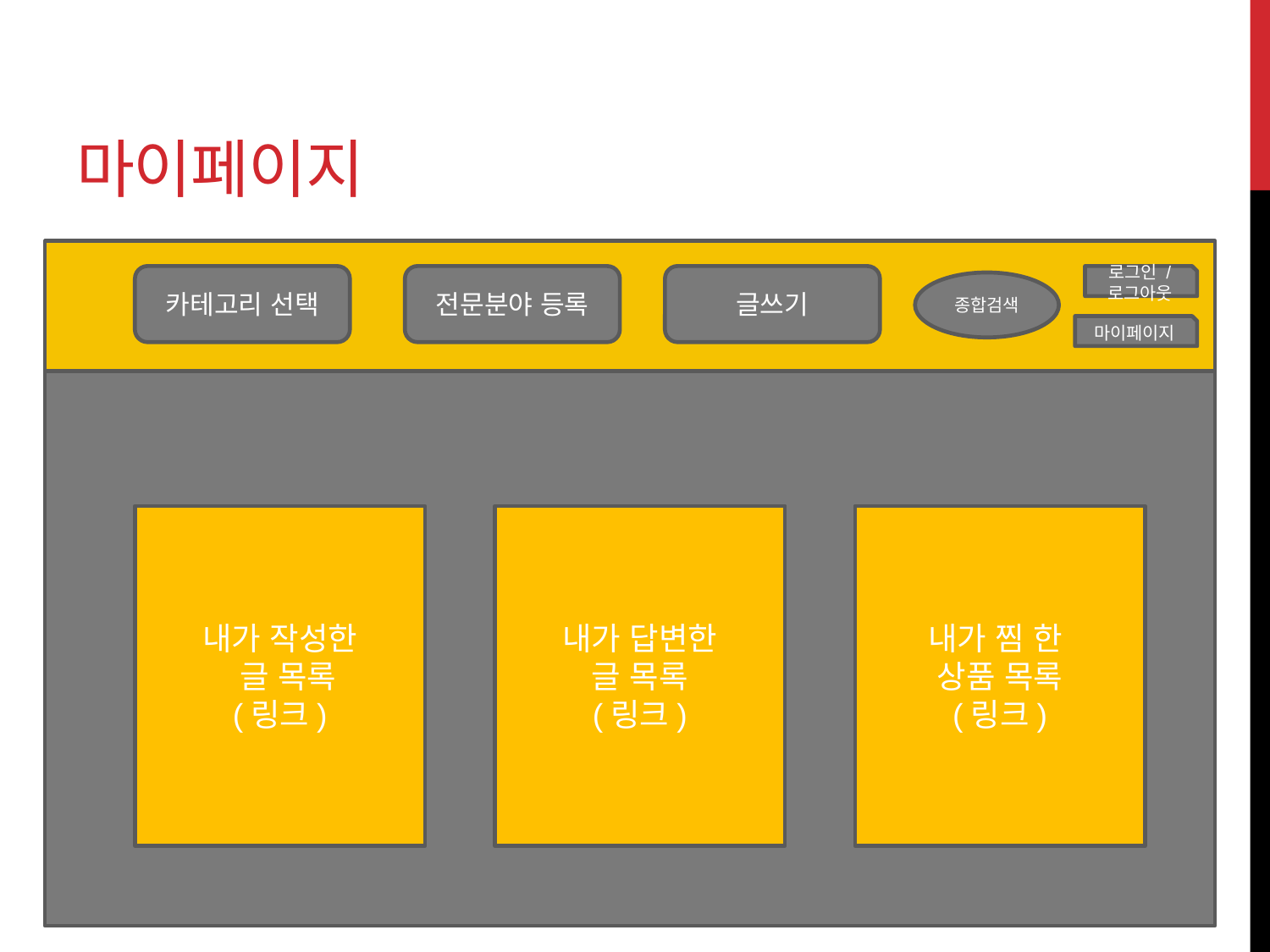

# 마이페이지

카테고리 선택
전문분야 등록
글쓰기
로그인 / 로그아웃
종합검색
마이페이지
내가 작성한
 글 목록
(링크)
내가 답변한
글 목록
(링크)
내가 찜 한
상품 목록
(링크)